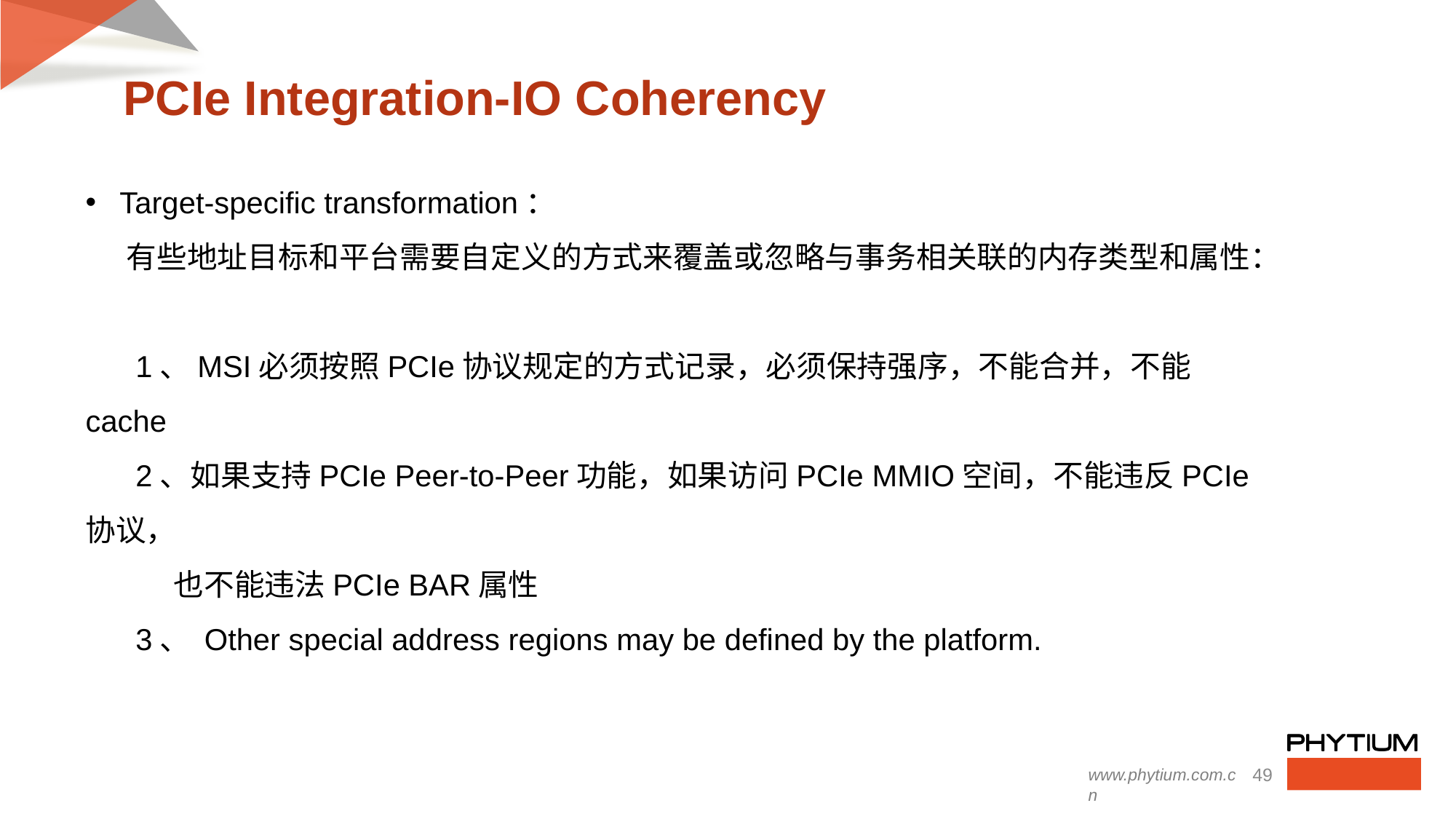

PCIe Integration-IO Coherency
Target-specific transformation：
     有些地址目标和平台需要自定义的方式来覆盖或忽略与事务相关联的内存类型和属性：
      1、MSI必须按照PCIe协议规定的方式记录，必须保持强序，不能合并，不能cache
      2、如果支持PCIe Peer-to-Peer功能，如果访问PCIe MMIO空间，不能违反PCIe协议，
            也不能违法PCIe BAR属性
      3、 Other special address regions may be defined by the platform.
49